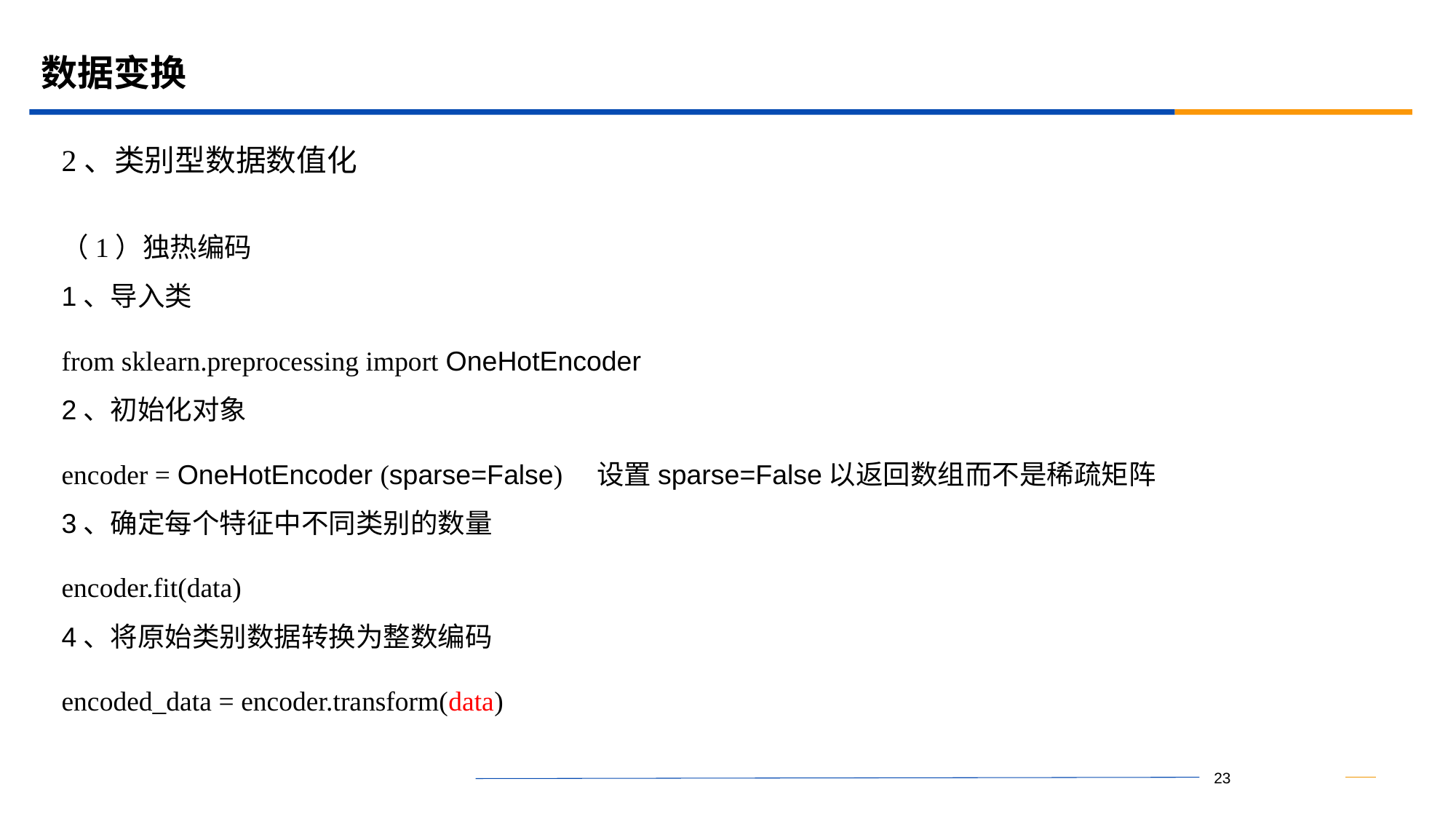

# 数据变换
2、类别型数据数值化
（1）独热编码
1、导入类
from sklearn.preprocessing import OneHotEncoder
2、初始化对象
encoder = OneHotEncoder (sparse=False)    设置sparse=False以返回数组而不是稀疏矩阵
3、确定每个特征中不同类别的数量
encoder.fit(data)
4、将原始类别数据转换为整数编码
encoded_data = encoder.transform(data)